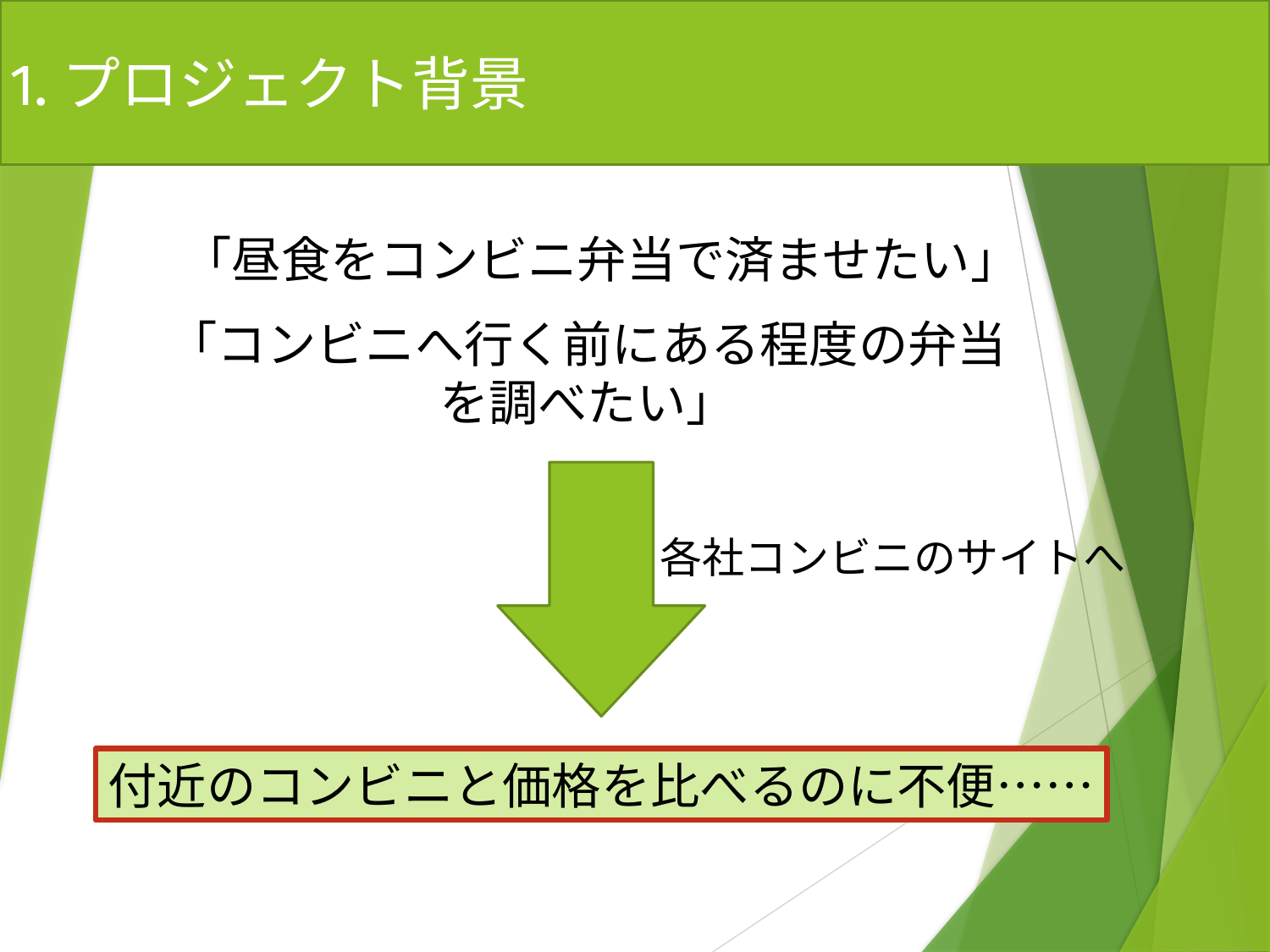

1.プロジェクト背景
「昼食をコンビニ弁当で済ませたい」
「コンビニへ行く前にある程度の弁当を調べたい」

各社コンビニのサイトへ
付近のコンビニと価格を比べるのに不便……